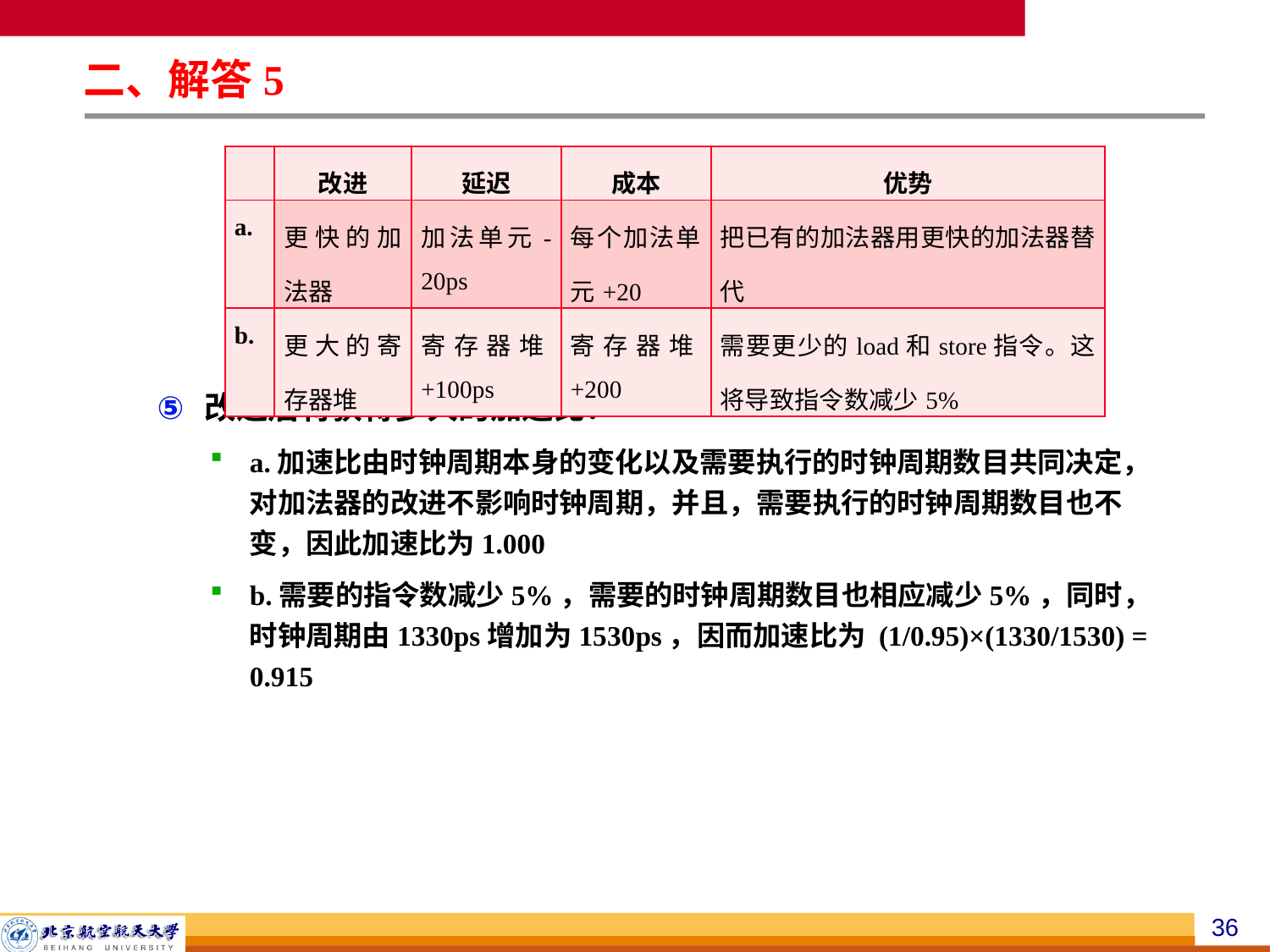

二、解答5

改进后将获得多大的加速比？
a.加速比由时钟周期本身的变化以及需要执行的时钟周期数目共同决定，对加法器的改进不影响时钟周期，并且，需要执行的时钟周期数目也不变，因此加速比为1.000
b.需要的指令数减少5%，需要的时钟周期数目也相应减少5%，同时，时钟周期由1330ps增加为1530ps，因而加速比为 (1/0.95)×(1330/1530) = 0.915
|  | 改进 | 延迟 | 成本 | 优势 |
| --- | --- | --- | --- | --- |
| a. | 更快的加法器 | 加法单元-20ps | 每个加法单元+20 | 把已有的加法器用更快的加法器替代 |
| b. | 更大的寄存器堆 | 寄存器堆+100ps | 寄存器堆+200 | 需要更少的load和store指令。这将导致指令数减少5% |